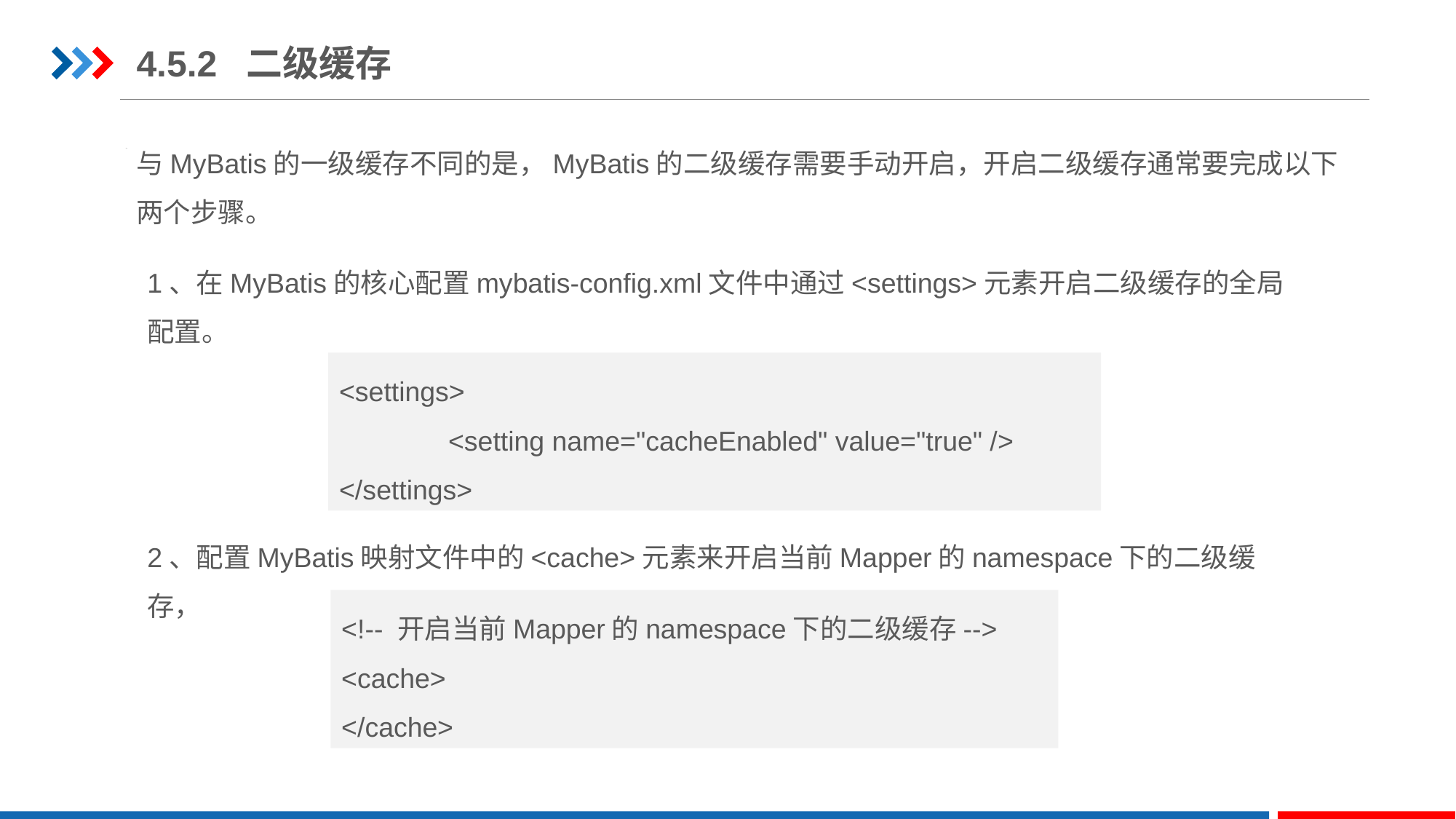

4.5.2  二级缓存
与MyBatis的一级缓存不同的是，MyBatis的二级缓存需要手动开启，开启二级缓存通常要完成以下两个步骤。
STEP  01
STEP  03
1、在MyBatis的核心配置mybatis-config.xml文件中通过<settings>元素开启二级缓存的全局配置。
<settings>
	<setting name="cacheEnabled" value="true" />
</settings>
2、配置MyBatis映射文件中的<cache>元素来开启当前Mapper的namespace下的二级缓存，
<!-- 开启当前Mapper的namespace下的二级缓存-->
<cache>
</cache>